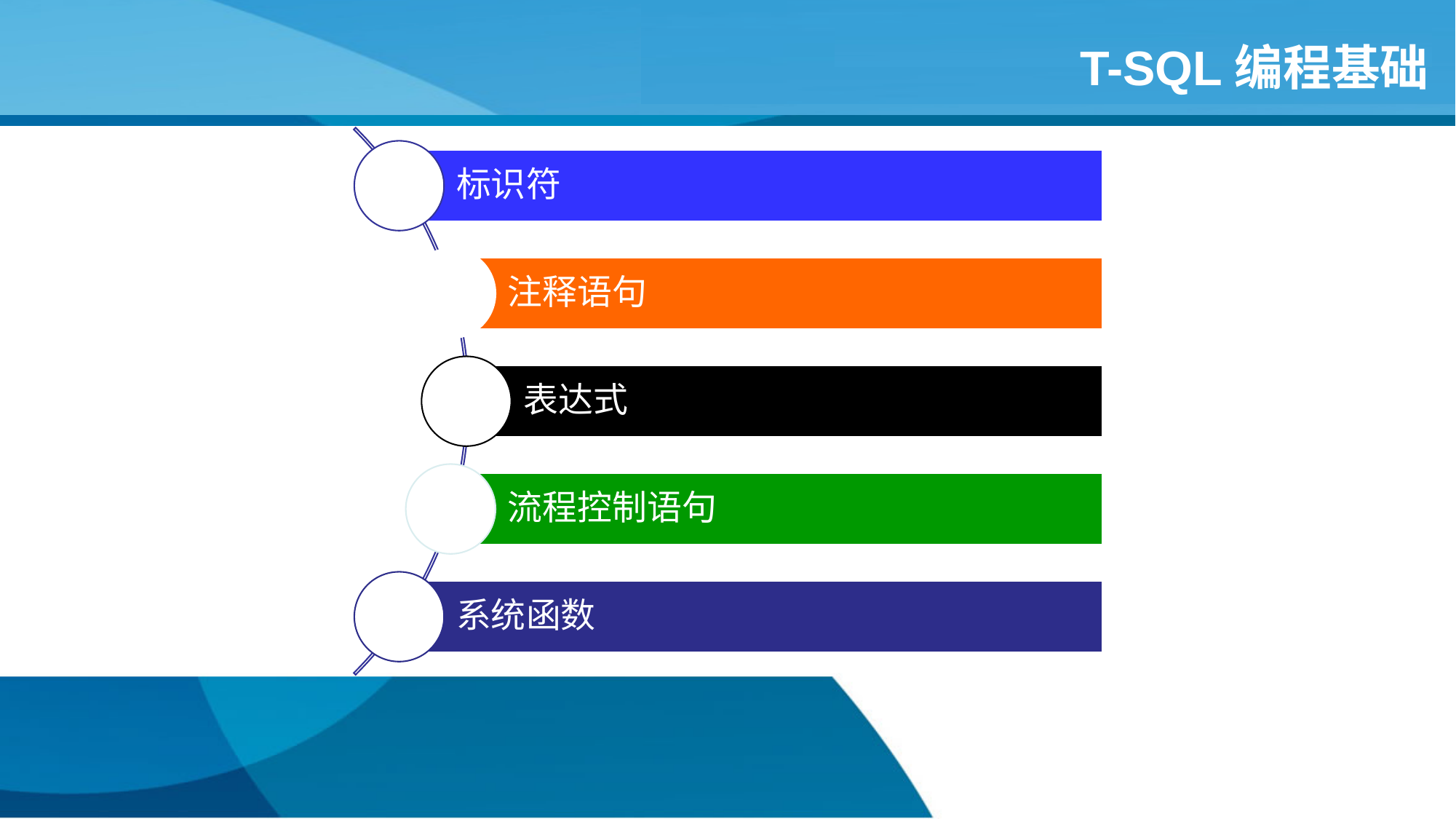

# T-SQL编程基础
标识符
注释语句
表达式
流程控制语句
系统函数